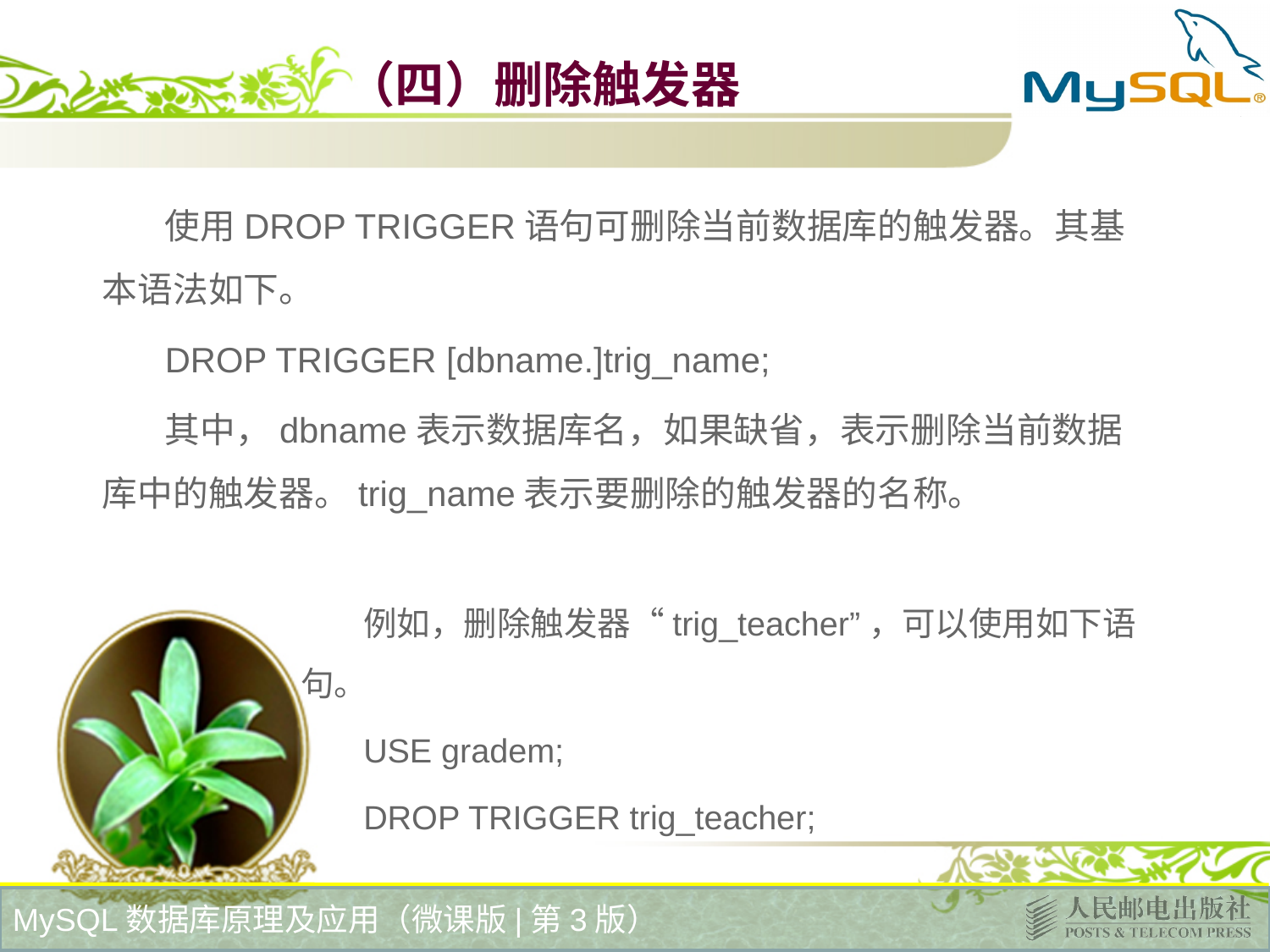

# （四）删除触发器
使用DROP TRIGGER语句可删除当前数据库的触发器。其基本语法如下。
DROP TRIGGER [dbname.]trig_name;
其中，dbname表示数据库名，如果缺省，表示删除当前数据库中的触发器。trig_name表示要删除的触发器的名称。
例如，删除触发器“trig_teacher”，可以使用如下语句。
USE gradem;
DROP TRIGGER trig_teacher;